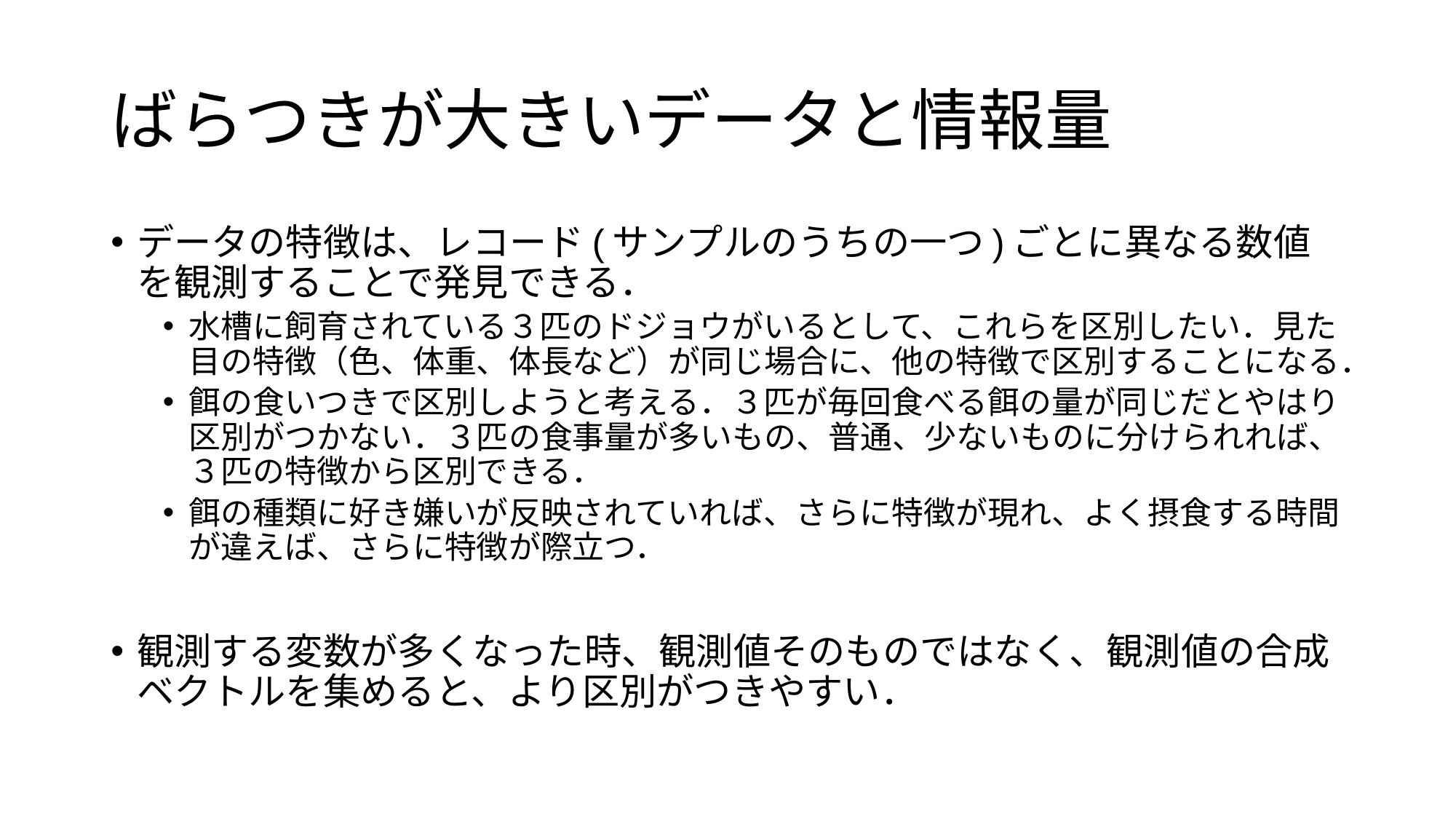

# ばらつきが大きいデータと情報量
データの特徴は、レコード(サンプルのうちの一つ)ごとに異なる数値を観測することで発見できる．
水槽に飼育されている３匹のドジョウがいるとして、これらを区別したい．見た目の特徴（色、体重、体長など）が同じ場合に、他の特徴で区別することになる．
餌の食いつきで区別しようと考える．３匹が毎回食べる餌の量が同じだとやはり区別がつかない．３匹の食事量が多いもの、普通、少ないものに分けられれば、３匹の特徴から区別できる．
餌の種類に好き嫌いが反映されていれば、さらに特徴が現れ、よく摂食する時間が違えば、さらに特徴が際立つ．

観測する変数が多くなった時、観測値そのものではなく、観測値の合成ベクトルを集めると、より区別がつきやすい．